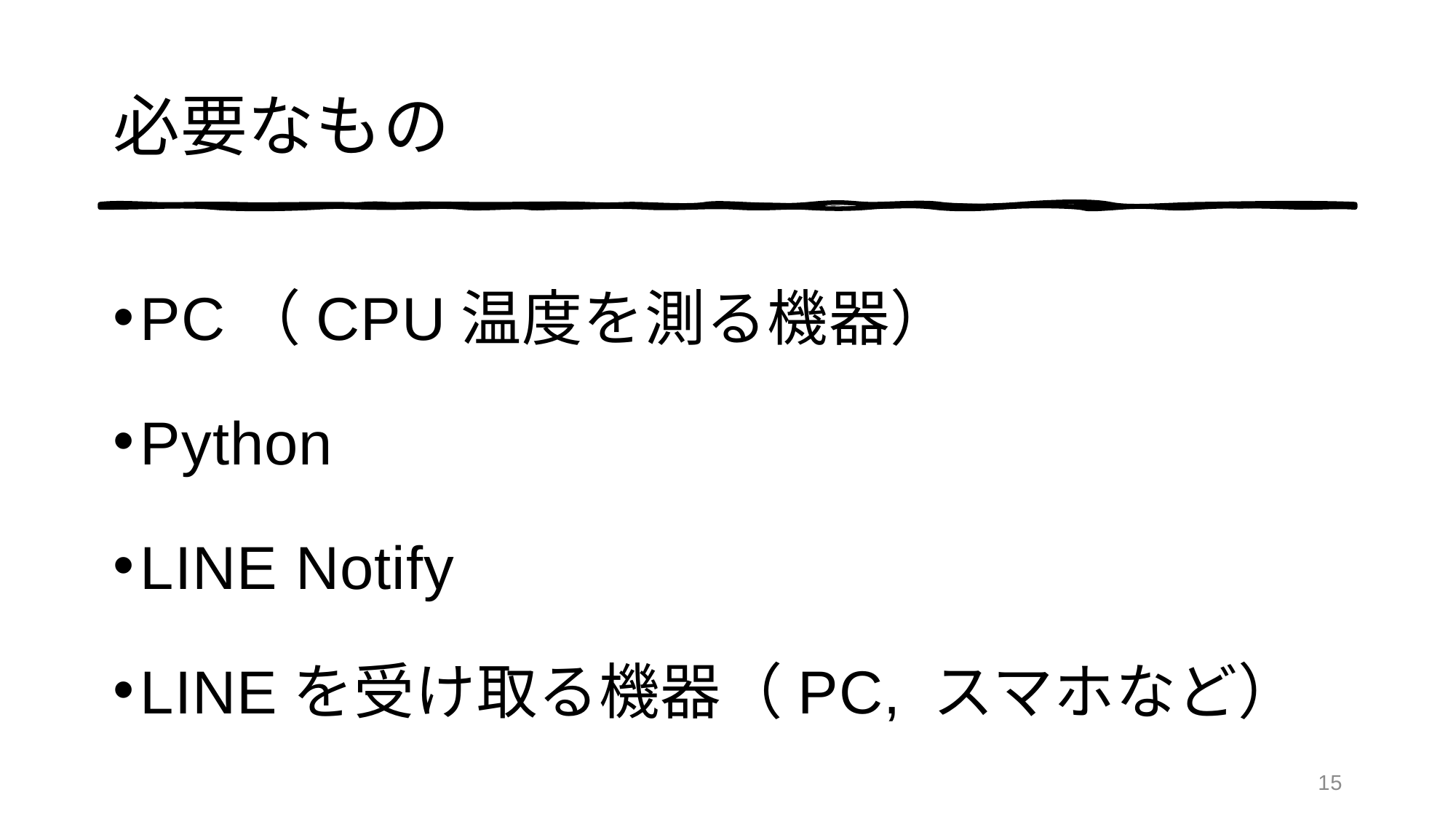

# 必要なもの
PC（CPU温度を測る機器）
Python
LINE Notify
LINEを受け取る機器（PC, スマホなど）

15